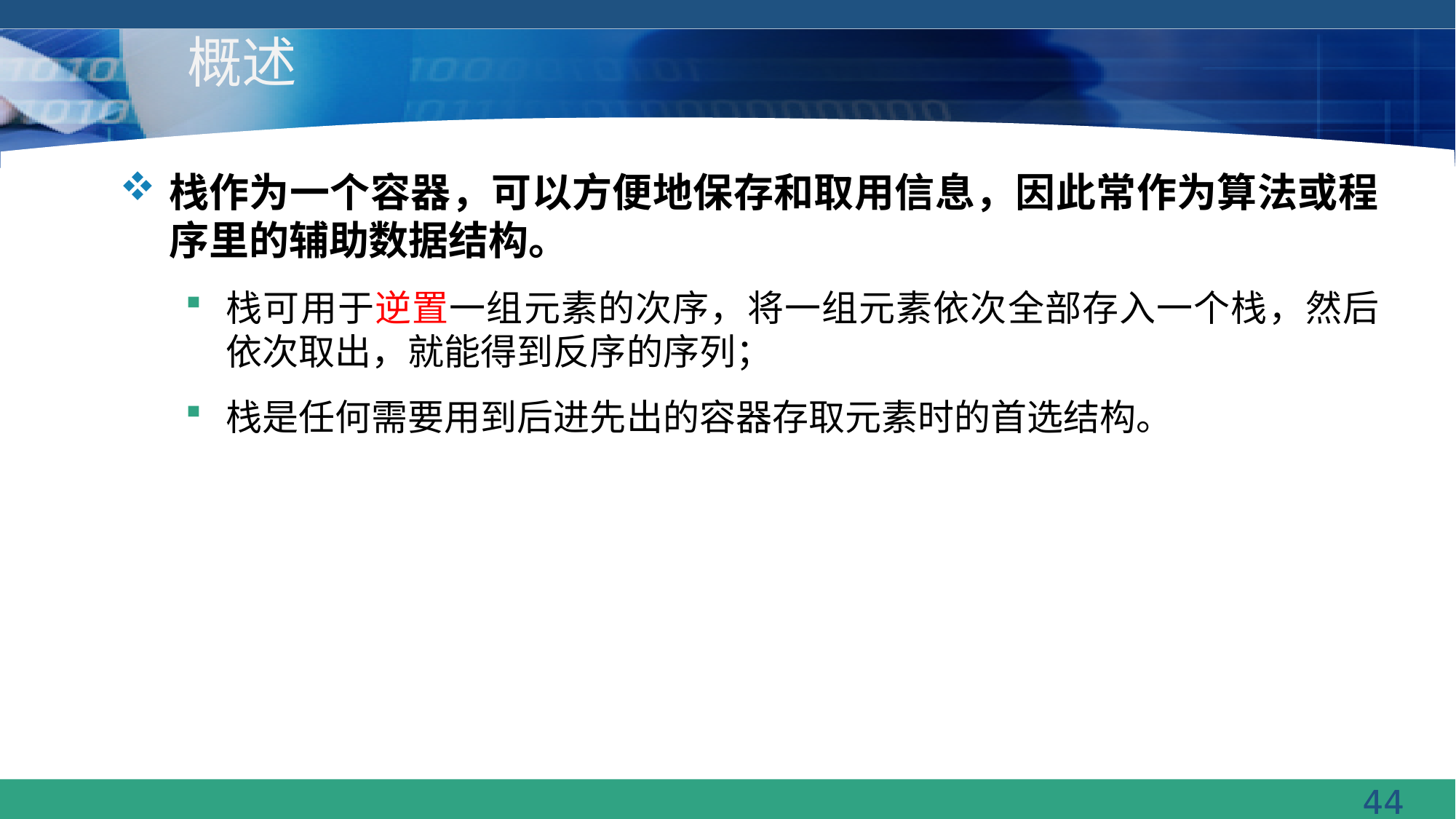

# 概述
栈作为一个容器，可以方便地保存和取用信息，因此常作为算法或程序里的辅助数据结构。
栈可用于逆置一组元素的次序，将一组元素依次全部存入一个栈，然后依次取出，就能得到反序的序列；
栈是任何需要用到后进先出的容器存取元素时的首选结构。